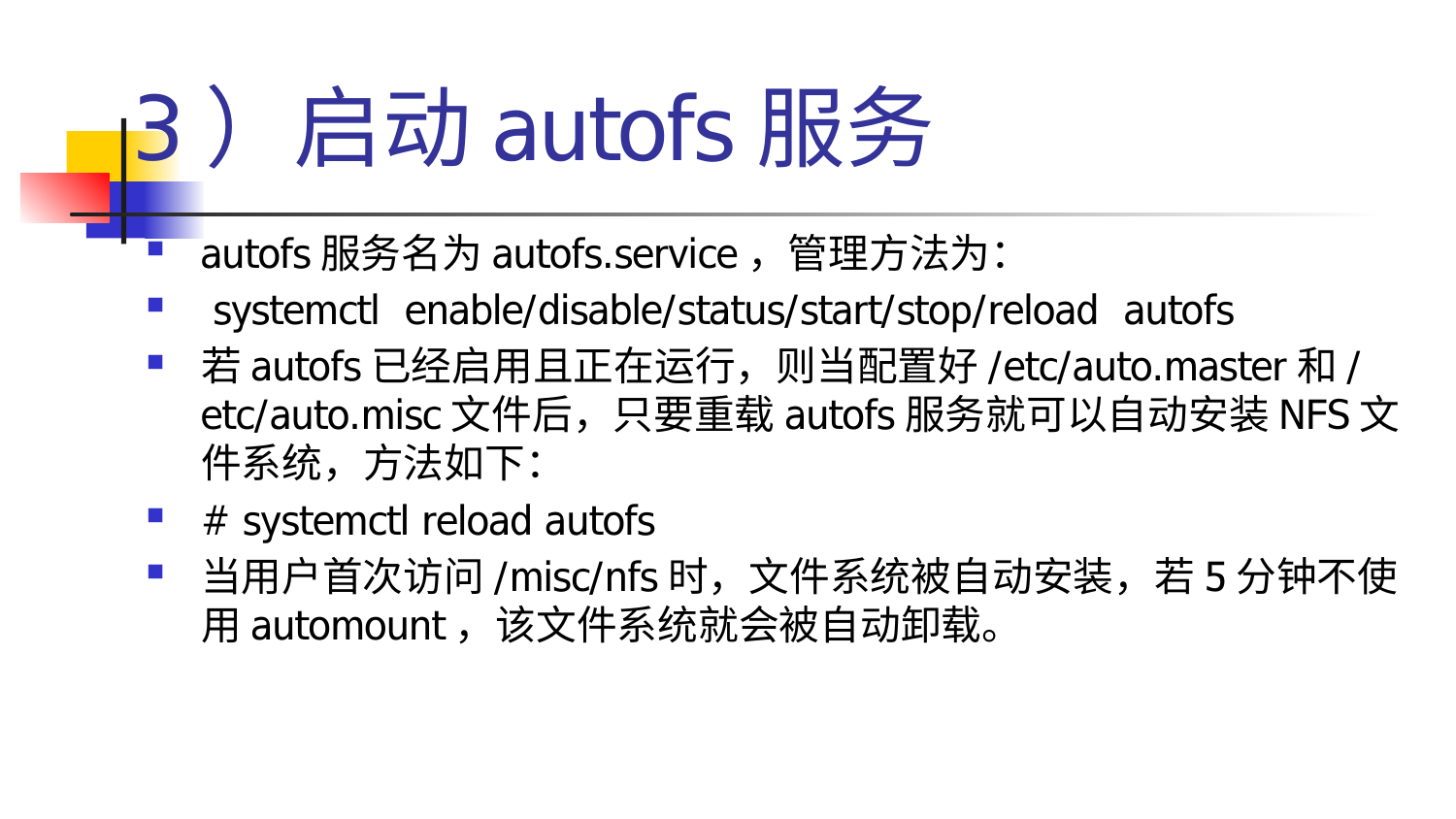

# 3）启动autofs服务
autofs服务名为autofs.service，管理方法为：
 systemctl  enable/disable/status/start/stop/reload  autofs
若autofs已经启用且正在运行，则当配置好/etc/auto.master和/etc/auto.misc文件后，只要重载autofs服务就可以自动安装NFS文件系统，方法如下：
# systemctl reload autofs
当用户首次访问/misc/nfs时，文件系统被自动安装，若5分钟不使用automount，该文件系统就会被自动卸载。